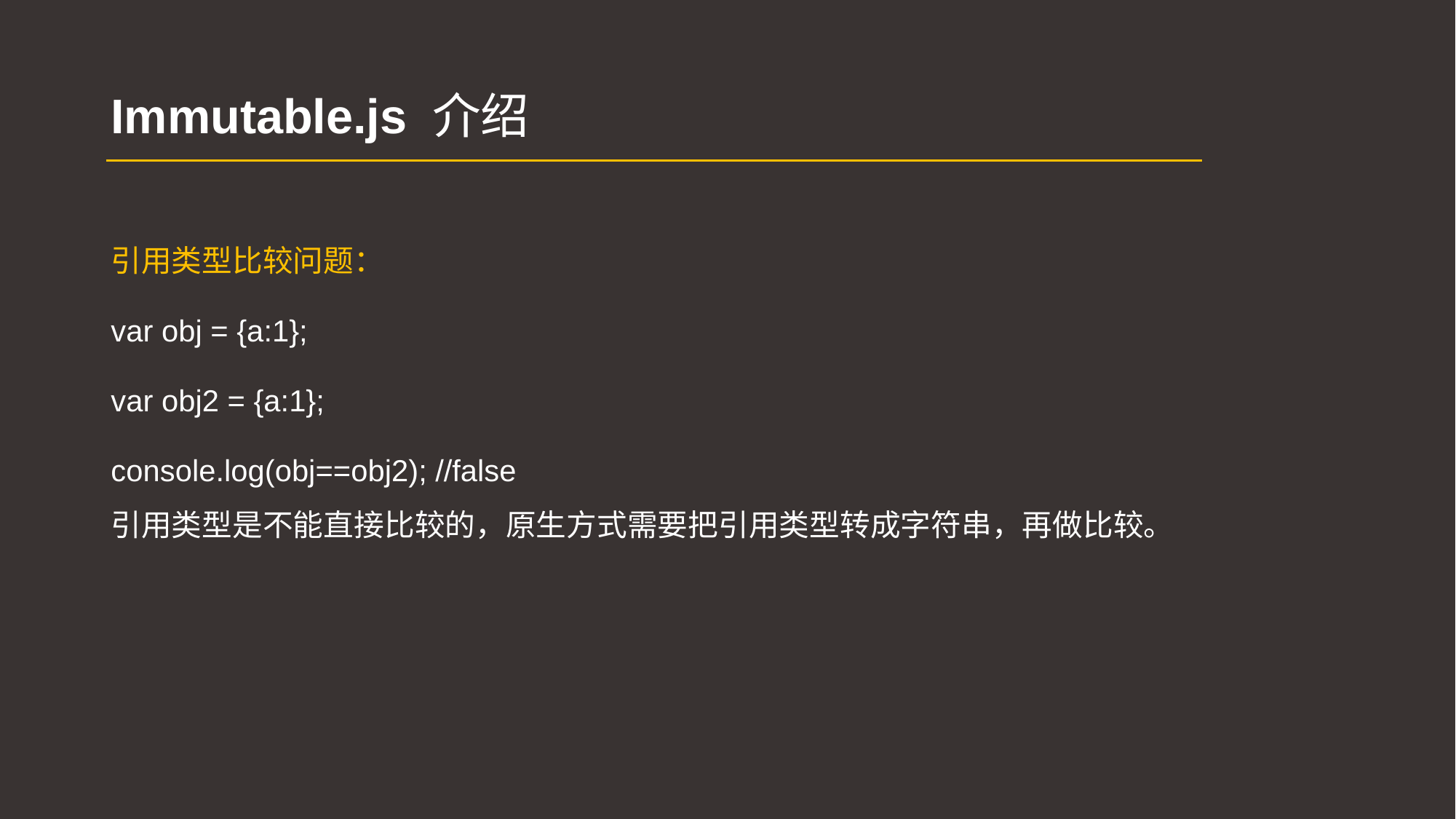

# Immutable.js 介绍
引用类型比较问题：
var obj = {a:1};
var obj2 = {a:1};
console.log(obj==obj2); //false
引用类型是不能直接比较的，原生方式需要把引用类型转成字符串，再做比较。